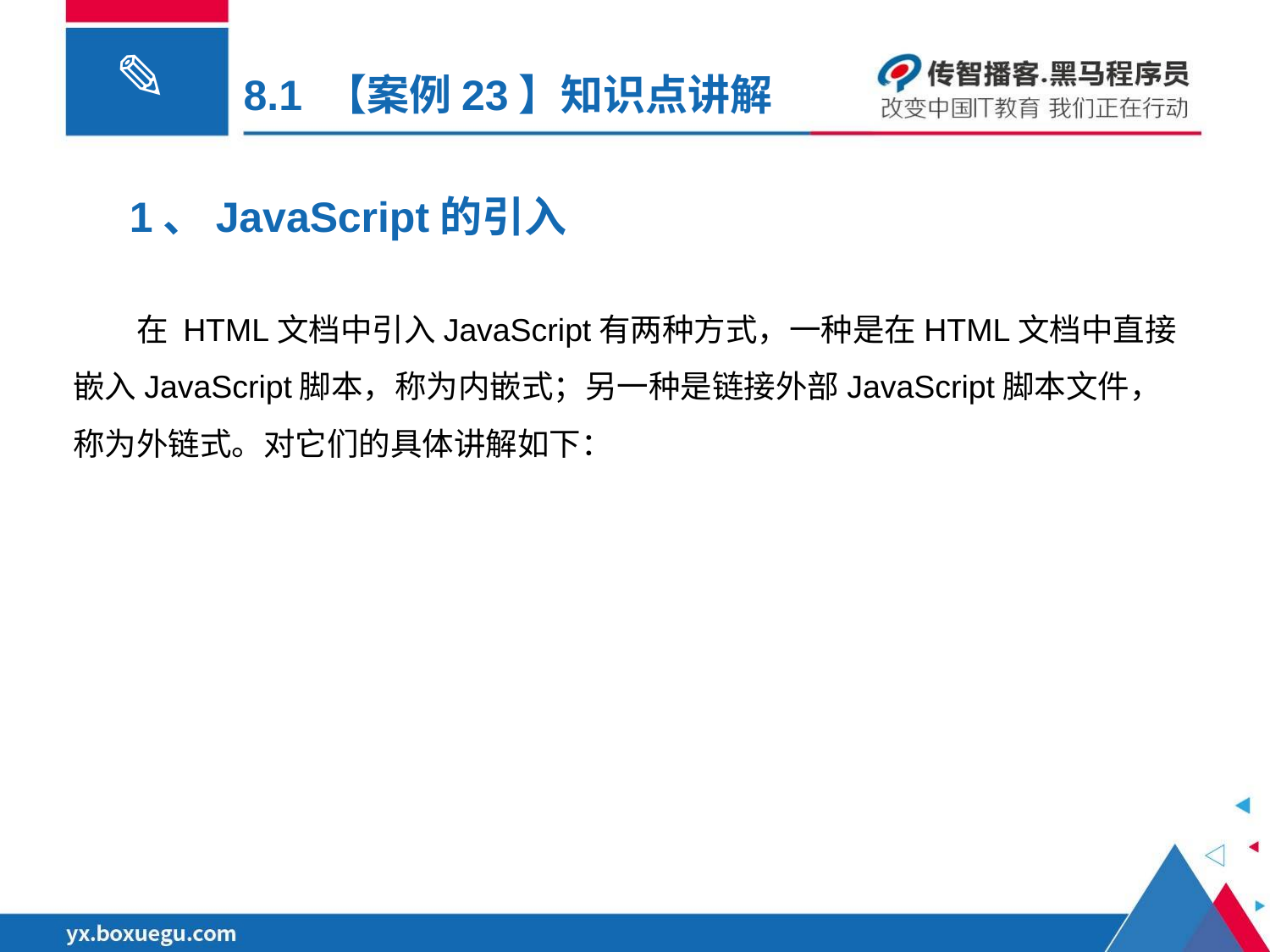

# 8.1 【案例23】知识点讲解
1、JavaScript的引入
在 HTML文档中引入JavaScript有两种方式，一种是在HTML文档中直接嵌入JavaScript脚本，称为内嵌式；另一种是链接外部JavaScript脚本文件，称为外链式。对它们的具体讲解如下：